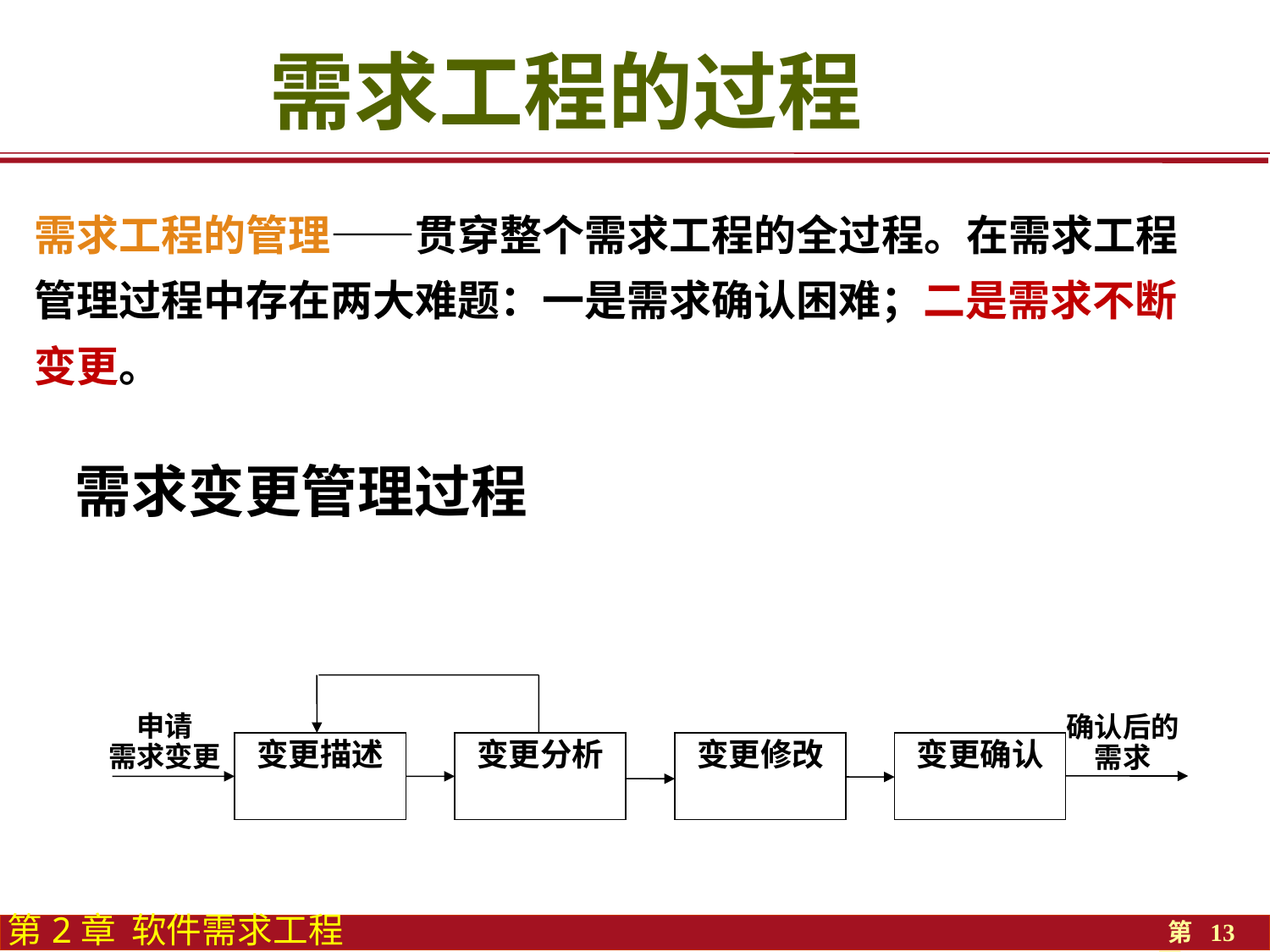

需求工程的过程
需求工程的管理——贯穿整个需求工程的全过程。在需求工程管理过程中存在两大难题：一是需求确认困难；二是需求不断变更。
需求变更管理过程

申请
需求变更
确认后的
需求
变更描述
变更分析
变更修改
变更确认